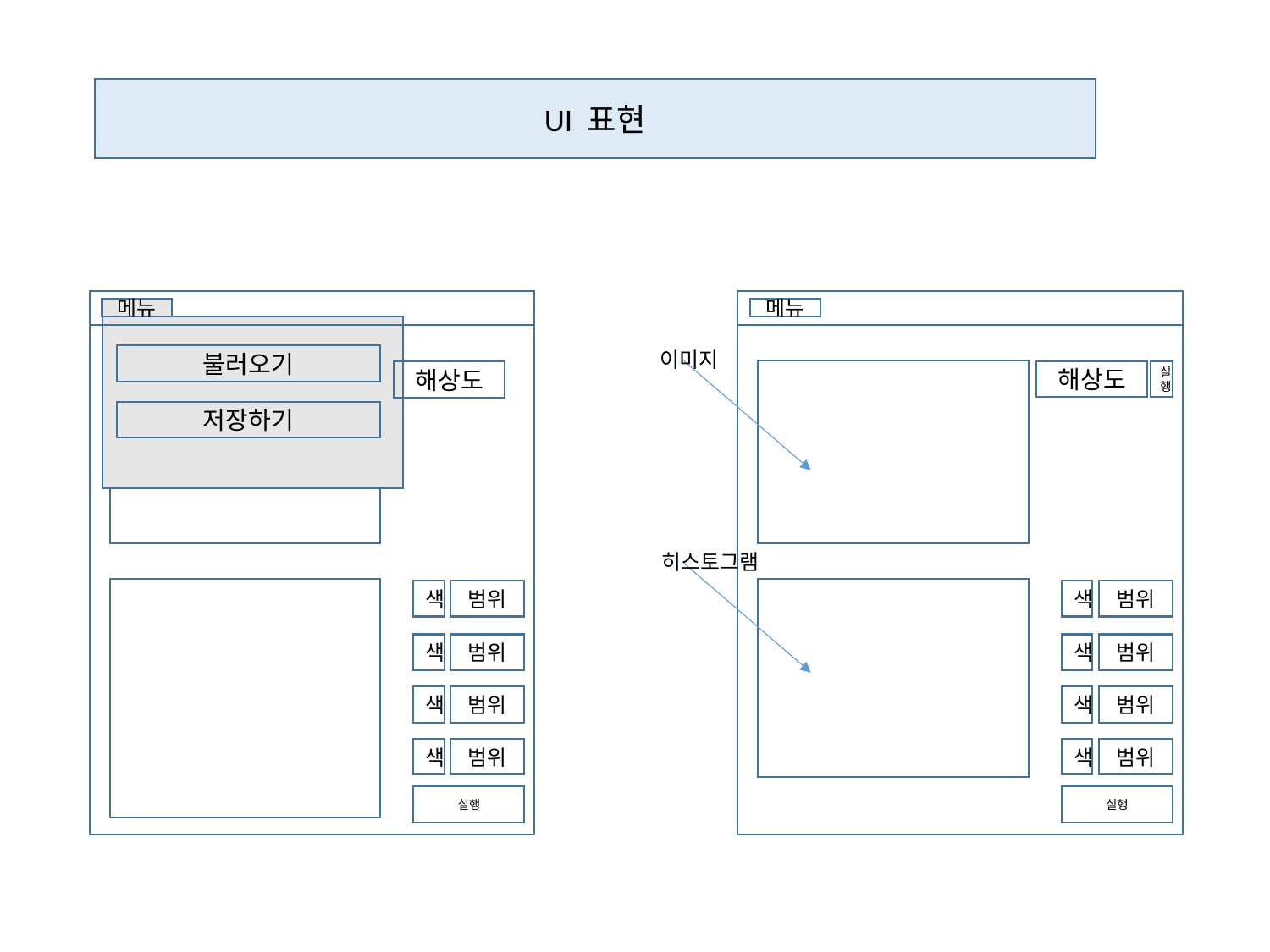

UI 표현

메뉴
메뉴

이미지
불러오기

해상도
실행
해상도
저장하기
히스토그램

색
범위
색
범위
색
범위
색
범위
색
범위
색
범위
색
범위
색
범위
실행
실행